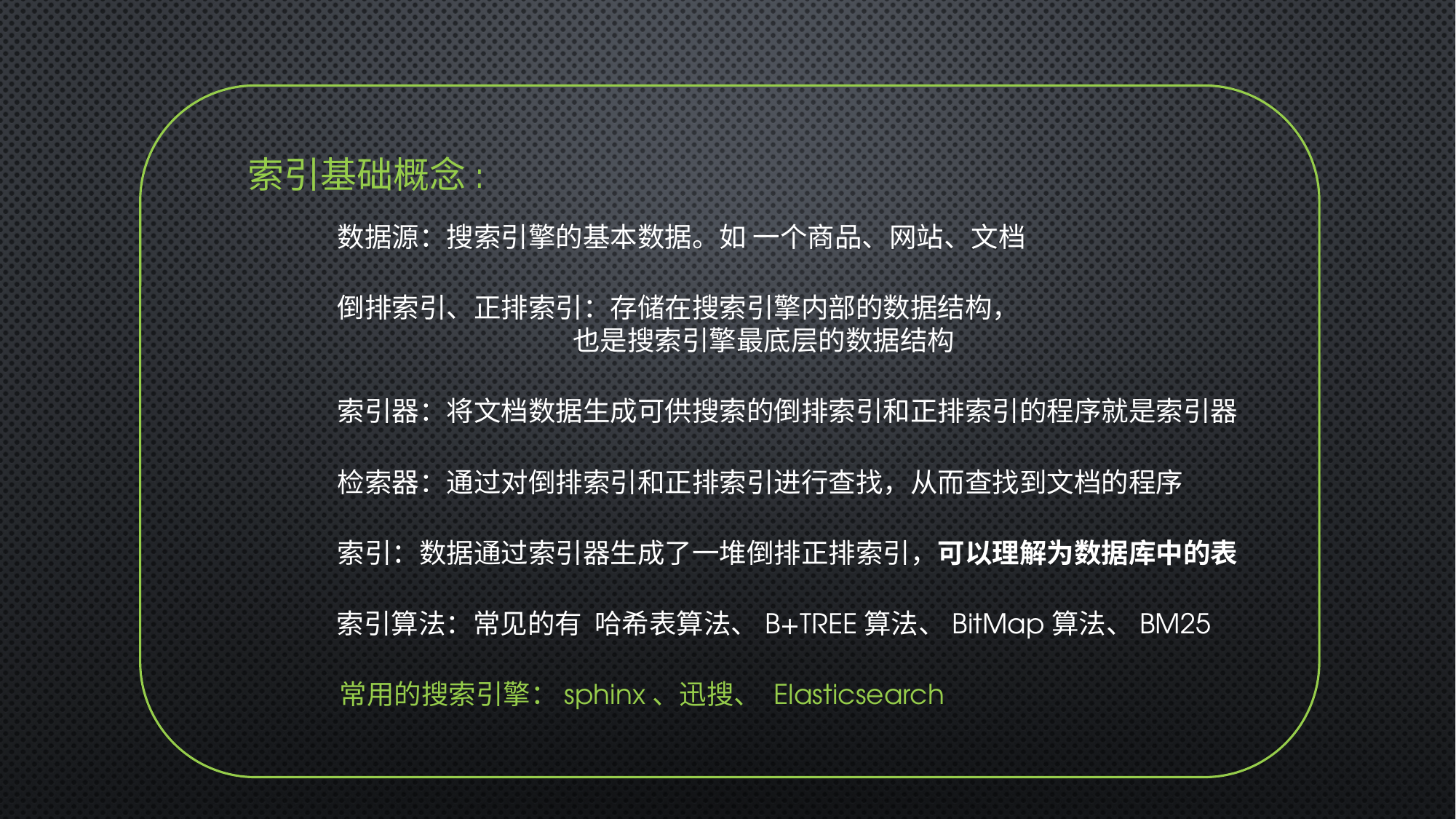

索引基础概念:
数据源：搜索引擎的基本数据。如 一个商品、网站、文档
倒排索引、正排索引：存储在搜索引擎内部的数据结构，
                                     也是搜索引擎最底层的数据结构
索引器：将文档数据生成可供搜索的倒排索引和正排索引的程序就是索引器
检索器：通过对倒排索引和正排索引进行查找，从而查找到文档的程序
索引：数据通过索引器生成了一堆倒排正排索引，可以理解为数据库中的表
索引算法：常见的有  哈希表算法、B+TREE算法、BitMap算法、BM25
常用的搜索引擎：sphinx、迅搜、 Elasticsearch